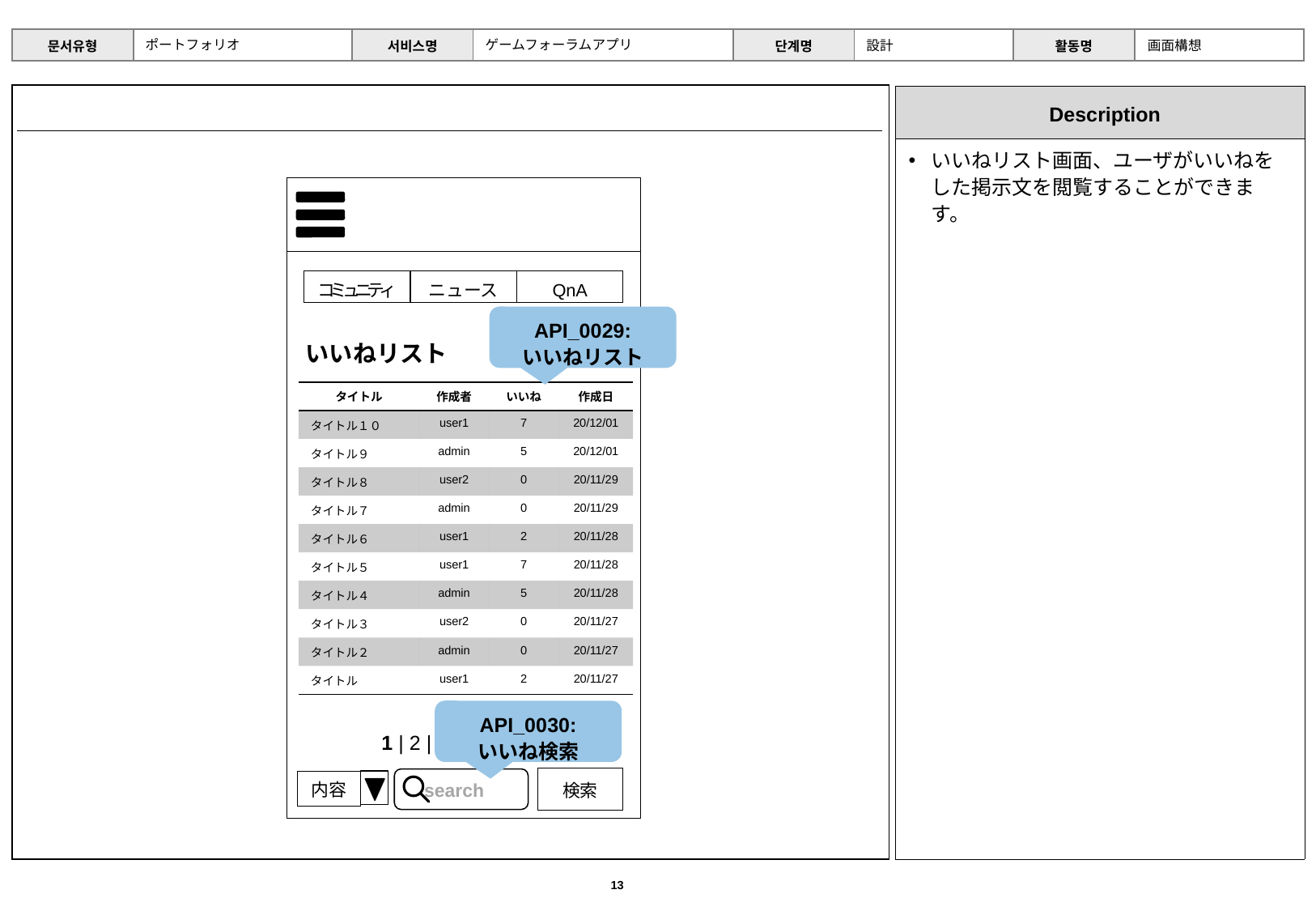

いいねリスト画面、ユーザがいいねをした掲示文を閲覧することができます。

QnA
ニュース
コミュニティ
API_0029:
いいねリスト
いいねリスト
| タイトル | 作成者 | いいね | 作成日 |
| --- | --- | --- | --- |
| タイトル１０ | user1 | 7 | 20/12/01 |
| タイトル９ | admin | 5 | 20/12/01 |
| タイトル８ | user2 | 0 | 20/11/29 |
| タイトル７ | admin | 0 | 20/11/29 |
| タイトル６ | user1 | 2 | 20/11/28 |
| タイトル５ | user1 | 7 | 20/11/28 |
| タイトル４ | admin | 5 | 20/11/28 |
| タイトル３ | user2 | 0 | 20/11/27 |
| タイトル２ | admin | 0 | 20/11/27 |
| タイトル | user1 | 2 | 20/11/27 |
API_0030:
いいね検索
1 | 2 | 3 | 4 | 5 | > | >>
検索
   search

内容